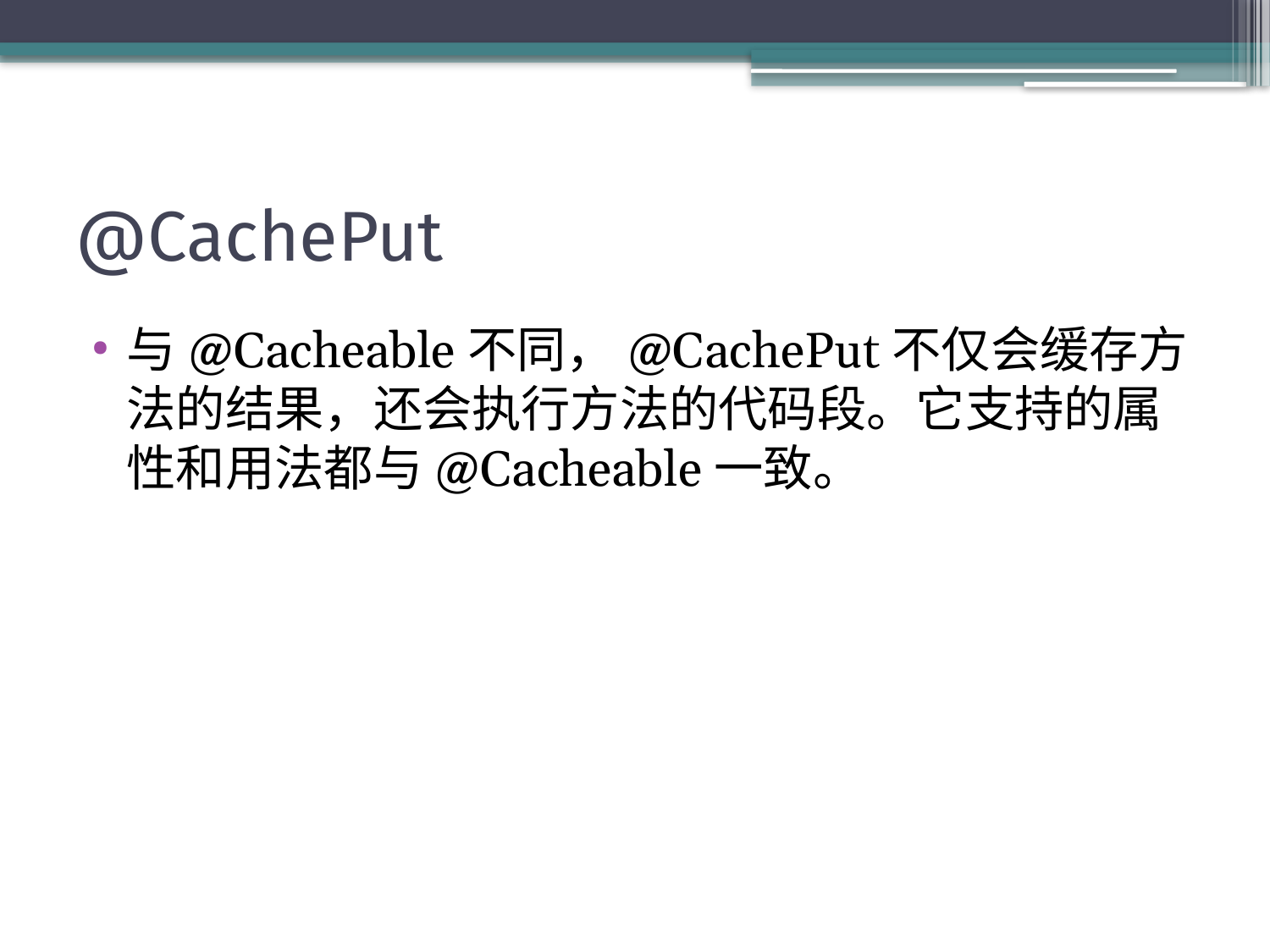

# @CachePut
与@Cacheable不同，@CachePut不仅会缓存方法的结果，还会执行方法的代码段。它支持的属性和用法都与@Cacheable一致。